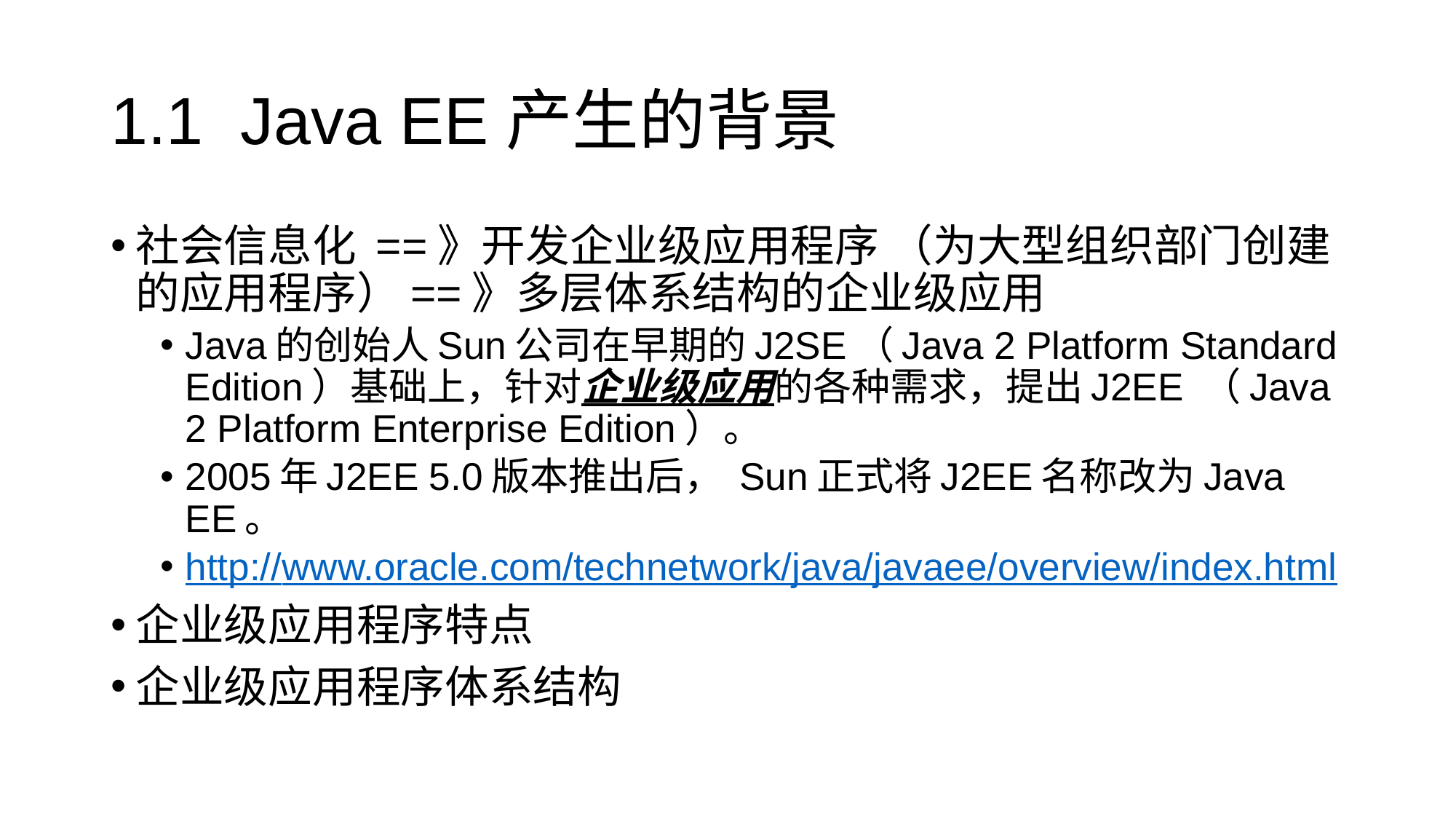

# 1.1  Java EE产生的背景
社会信息化 ==》开发企业级应用程序 （为大型组织部门创建的应用程序）==》多层体系结构的企业级应用
Java的创始人Sun公司在早期的J2SE（Java 2 Platform Standard Edition）基础上，针对企业级应用的各种需求，提出J2EE （Java 2 Platform Enterprise Edition）。
2005年J2EE 5.0版本推出后， Sun正式将J2EE名称改为Java EE。
http://www.oracle.com/technetwork/java/javaee/overview/index.html
企业级应用程序特点
企业级应用程序体系结构